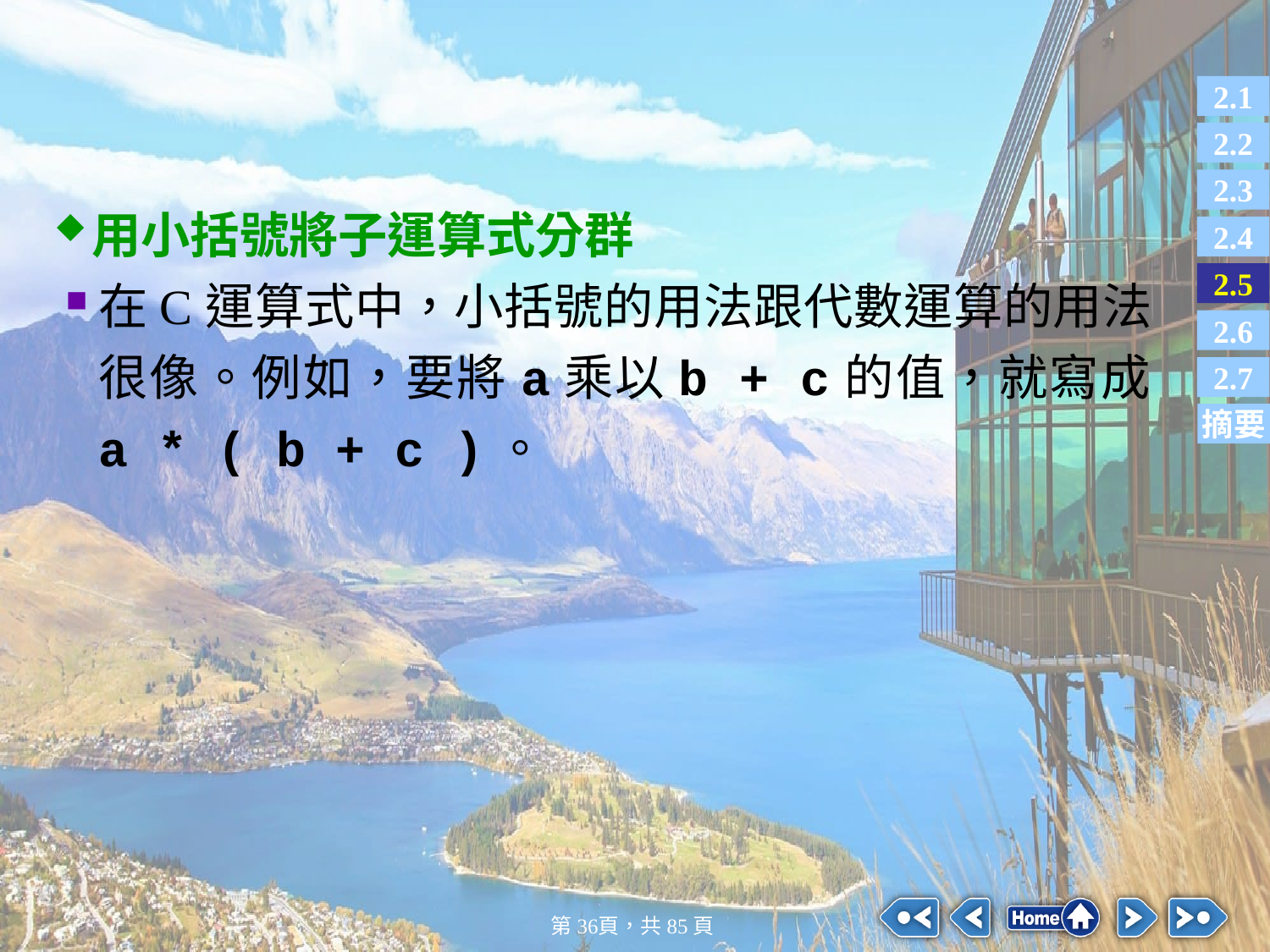

#
用小括號將子運算式分群
在C運算式中，小括號的用法跟代數運算的用法很像。例如，要將a乘以b + c的值，就寫成
a * ( b + c )。